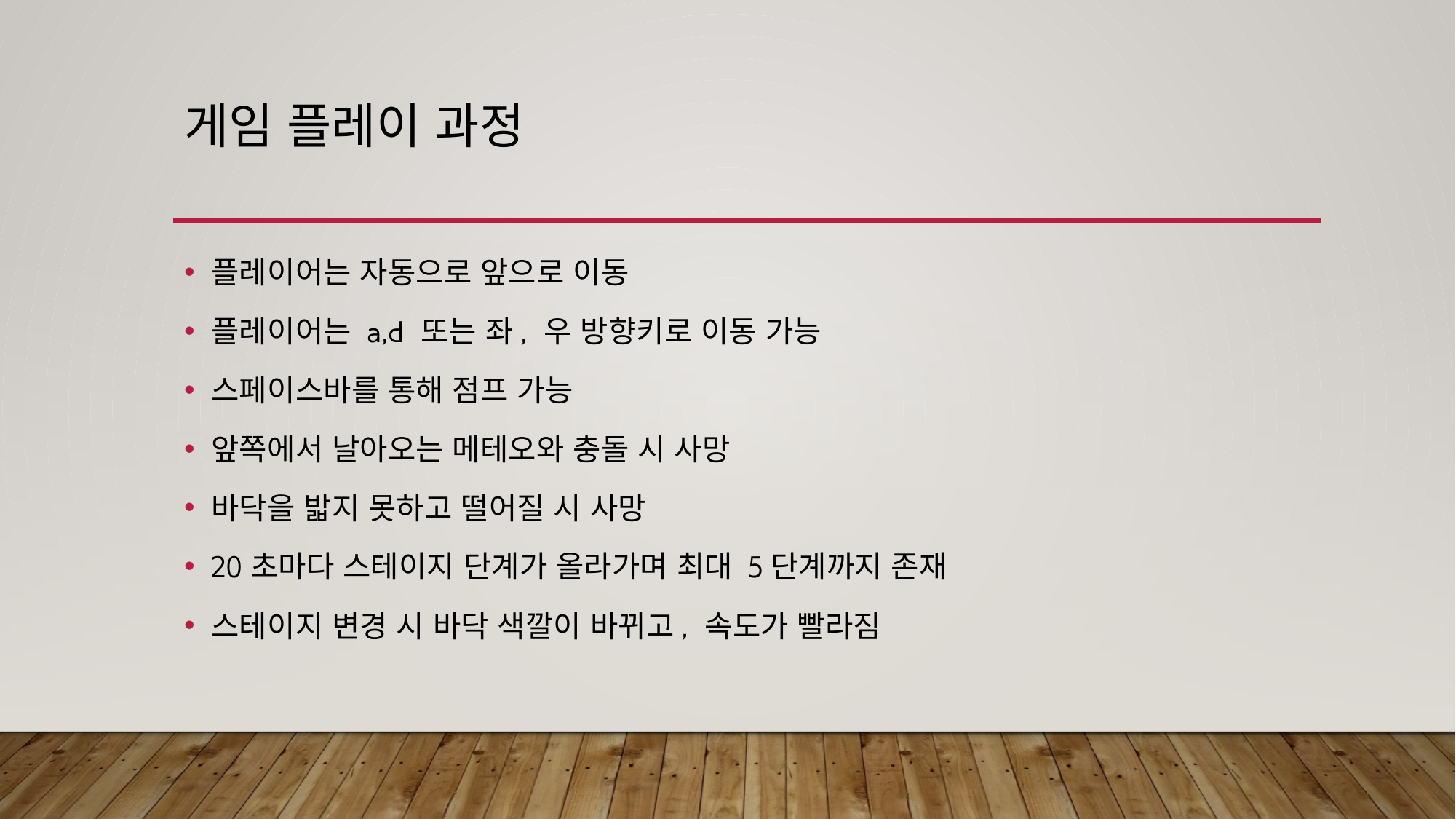

# 게임 플레이 과정
플레이어는 자동으로 앞으로 이동
플레이어는 a,d 또는 좌, 우 방향키로 이동 가능
스페이스바를 통해 점프 가능
앞쪽에서 날아오는 메테오와 충돌 시 사망
바닥을 밟지 못하고 떨어질 시 사망
20초마다 스테이지 단계가 올라가며 최대 5단계까지 존재
스테이지 변경 시 바닥 색깔이 바뀌고, 속도가 빨라짐